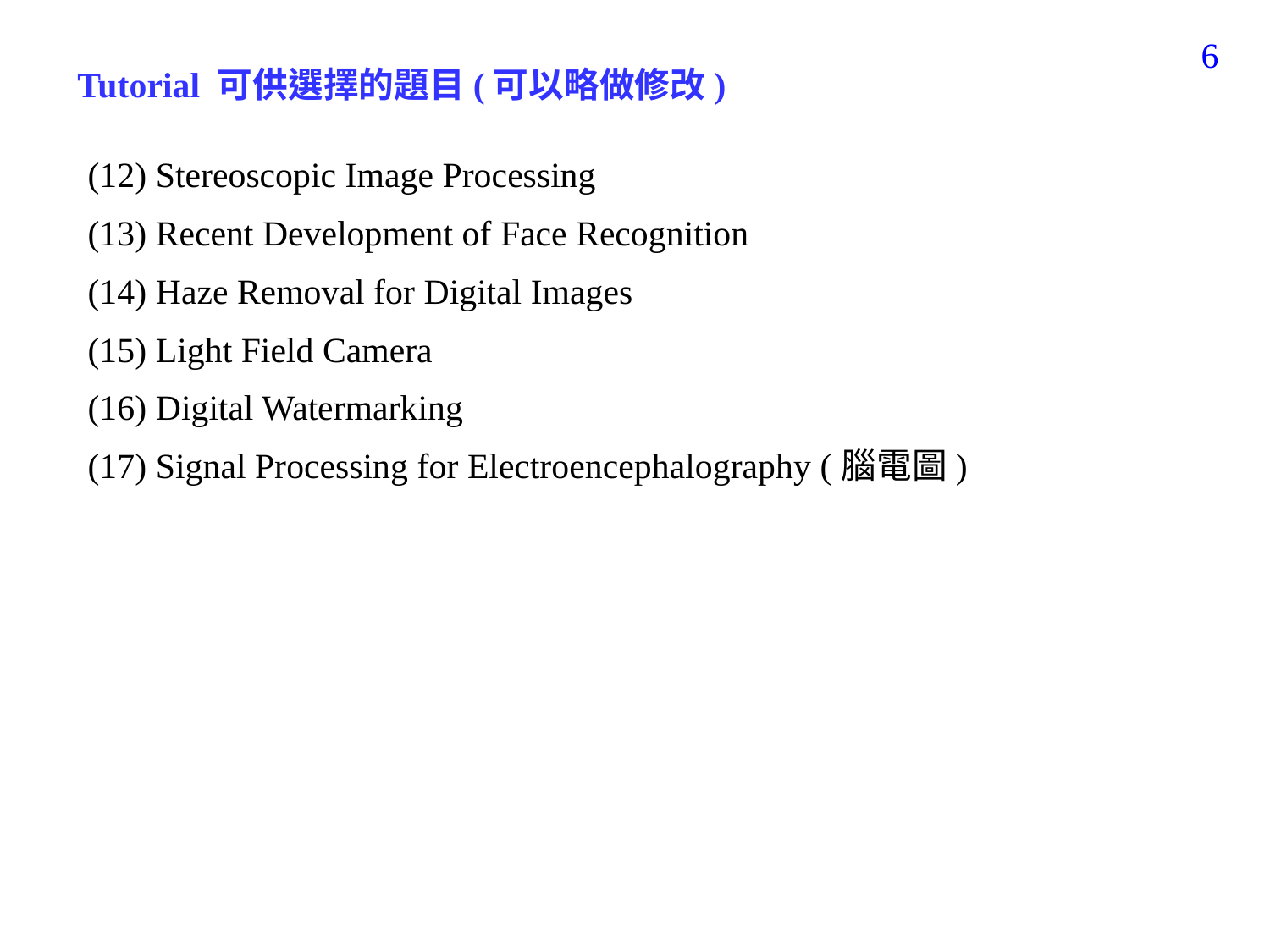

6
Tutorial 可供選擇的題目(可以略做修改)
(12) Stereoscopic Image Processing
(13) Recent Development of Face Recognition
(14) Haze Removal for Digital Images
(15) Light Field Camera
(16) Digital Watermarking
(17) Signal Processing for Electroencephalography (腦電圖)